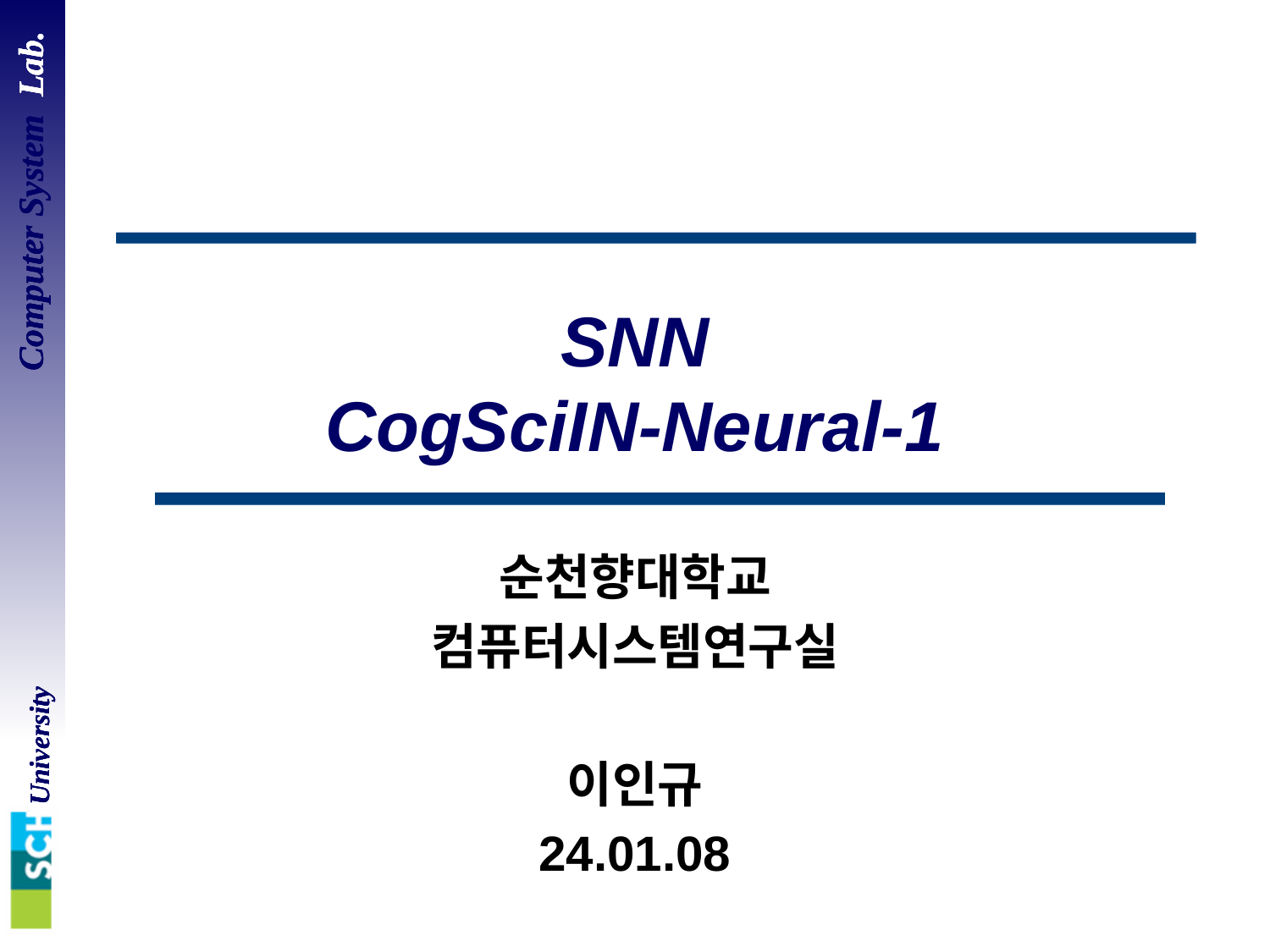

# SNN CogSciIN-Neural-1
순천향대학교
컴퓨터시스템연구실

이인규
24.01.08